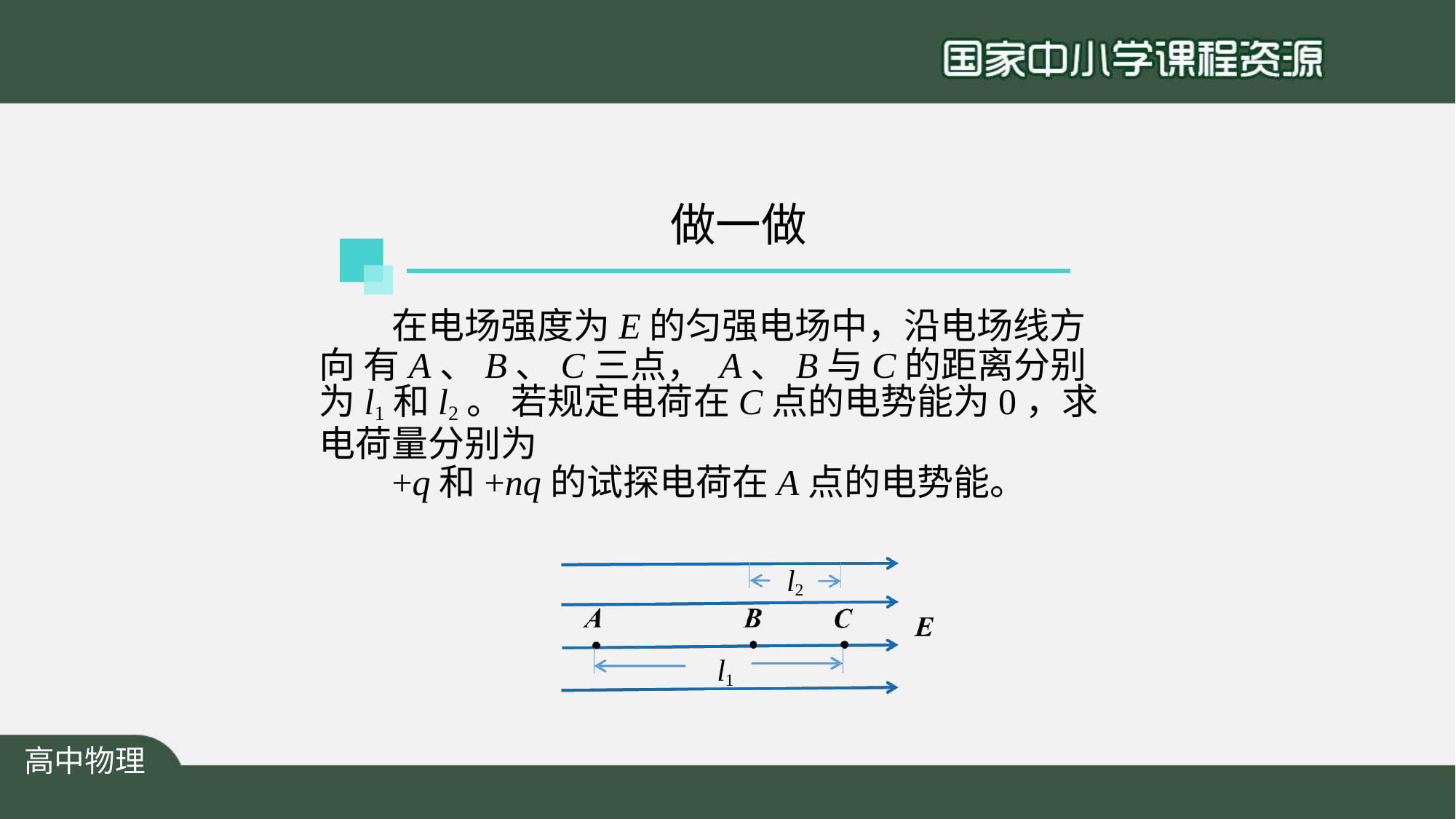

# 做一做

在电场强度为E的匀强电场中，沿电场线方向 有A、B、C三点， A、B与C的距离分别为l1和l2。 若规定电荷在C点的电势能为0，求电荷量分别为
+q和+nq的试探电荷在A点的电势能。

l2

l1

高中物理